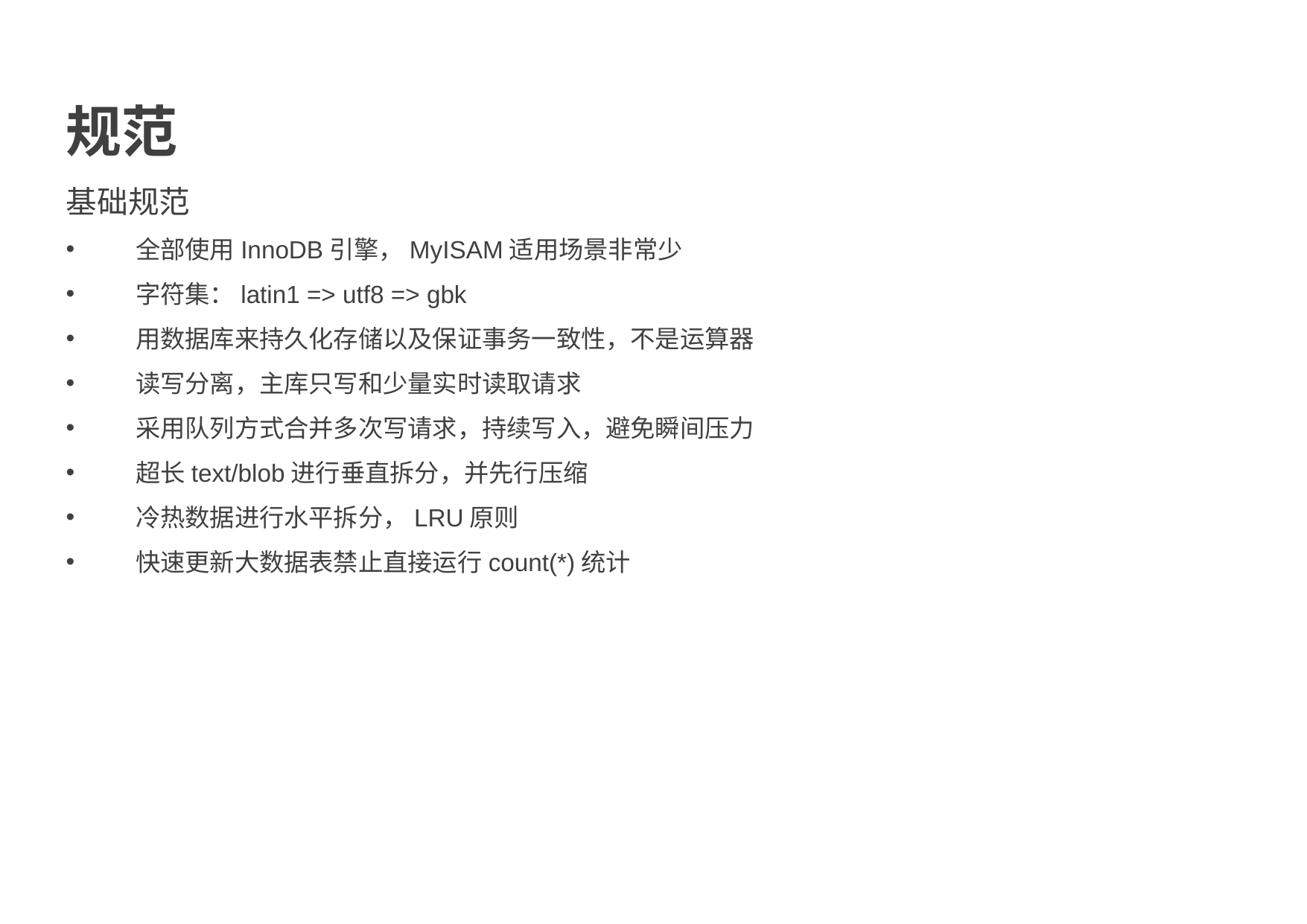

规范
基础规范
全部使用InnoDB引擎，MyISAM适用场景非常少
字符集：latin1 => utf8 => gbk
用数据库来持久化存储以及保证事务一致性，不是运算器
读写分离，主库只写和少量实时读取请求
采用队列方式合并多次写请求，持续写入，避免瞬间压力
超长text/blob进行垂直拆分，并先行压缩
冷热数据进行水平拆分，LRU原则
快速更新大数据表禁止直接运行count(*)统计